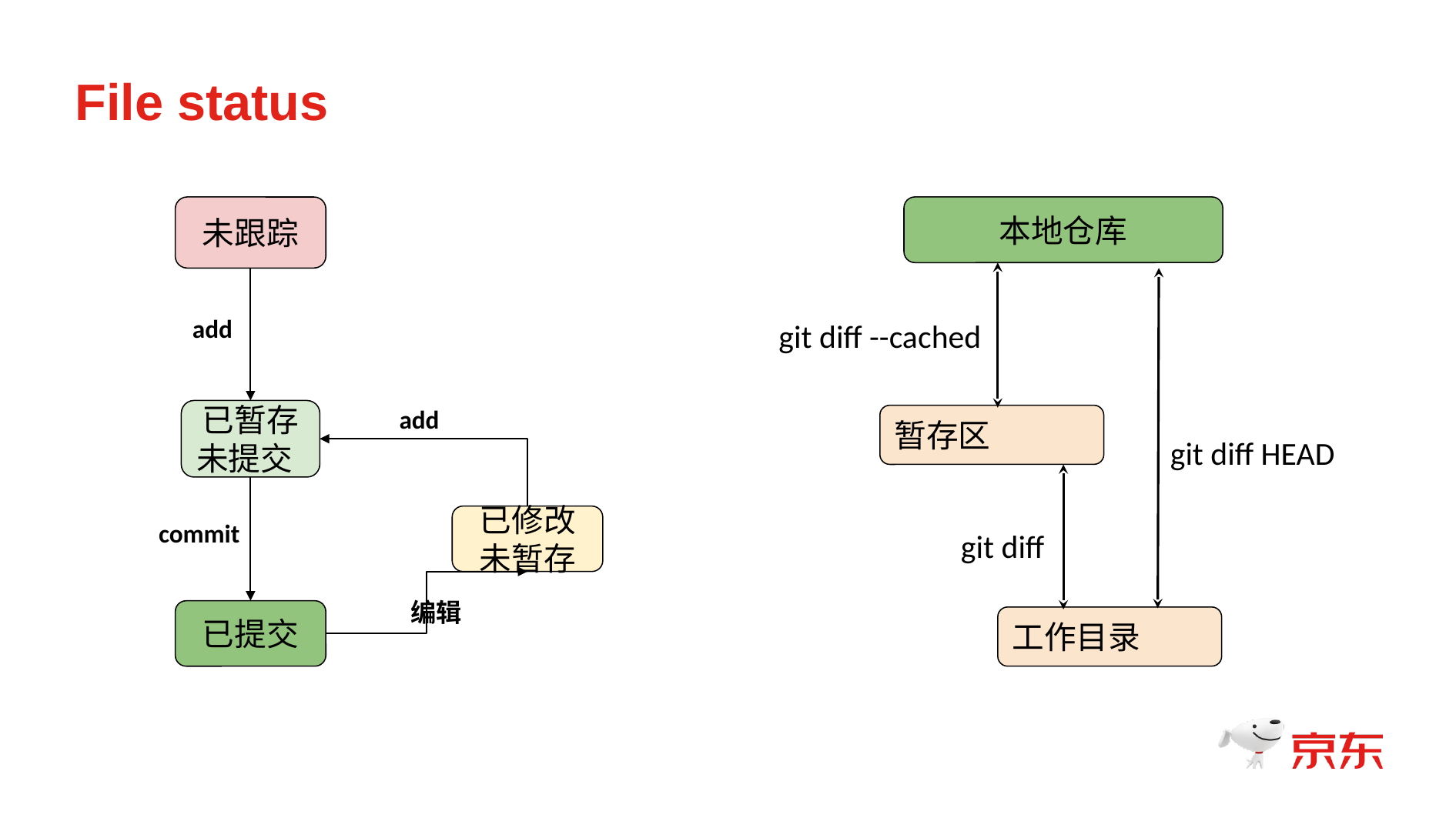

File status
本地仓库
git diff --cached
暂存区
git diff HEAD
git diff
工作目录
未跟踪
add
已暂存
未提交
add
commit
已提交
已修改未暂存
编辑